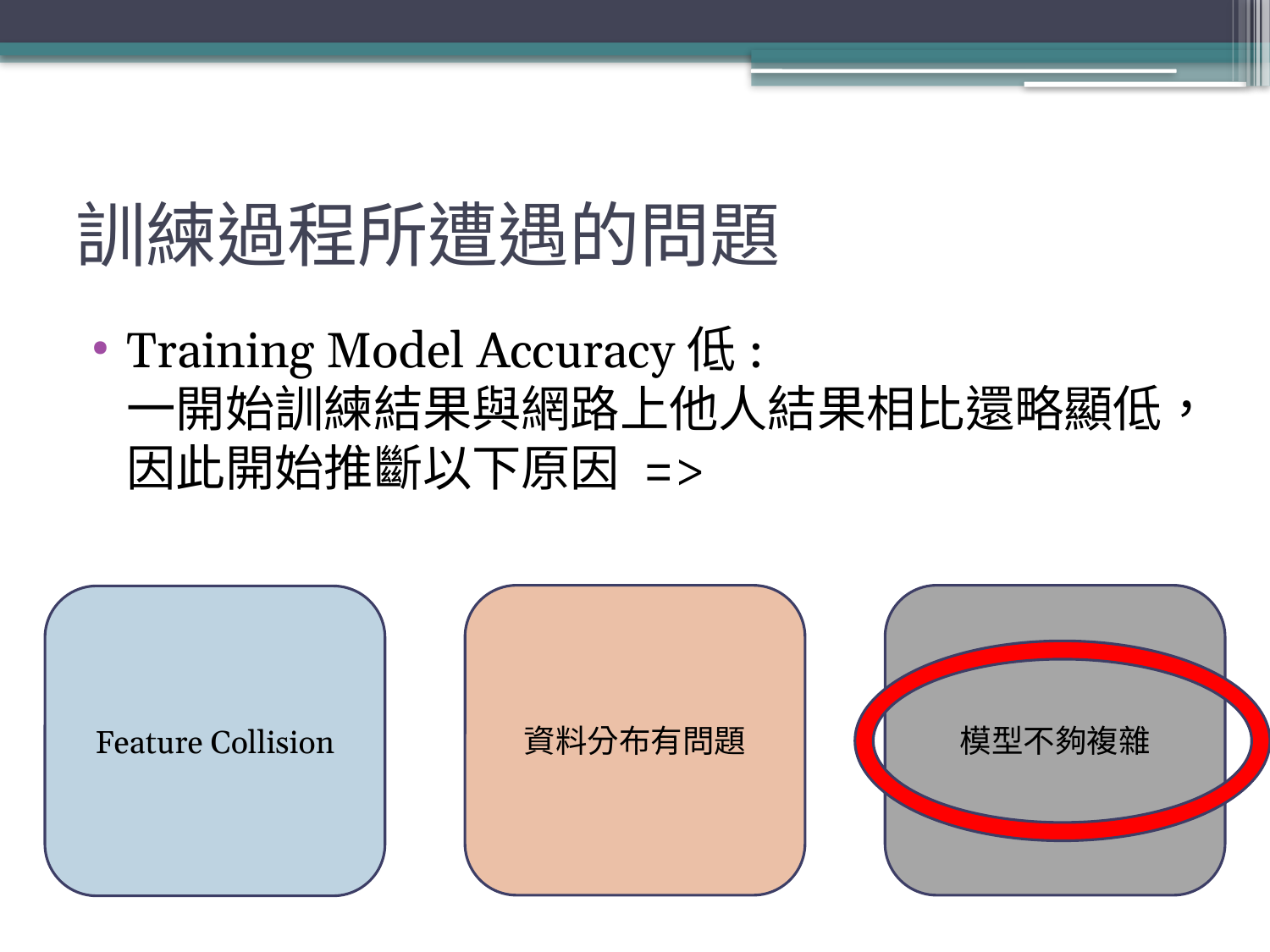

# 訓練過程所遭遇的問題
Training Model Accuracy低:
一開始訓練結果與網路上他人結果相比還略顯低，因此開始推斷以下原因 =>

資料分布有問題
模型不夠複雜
Feature Collision